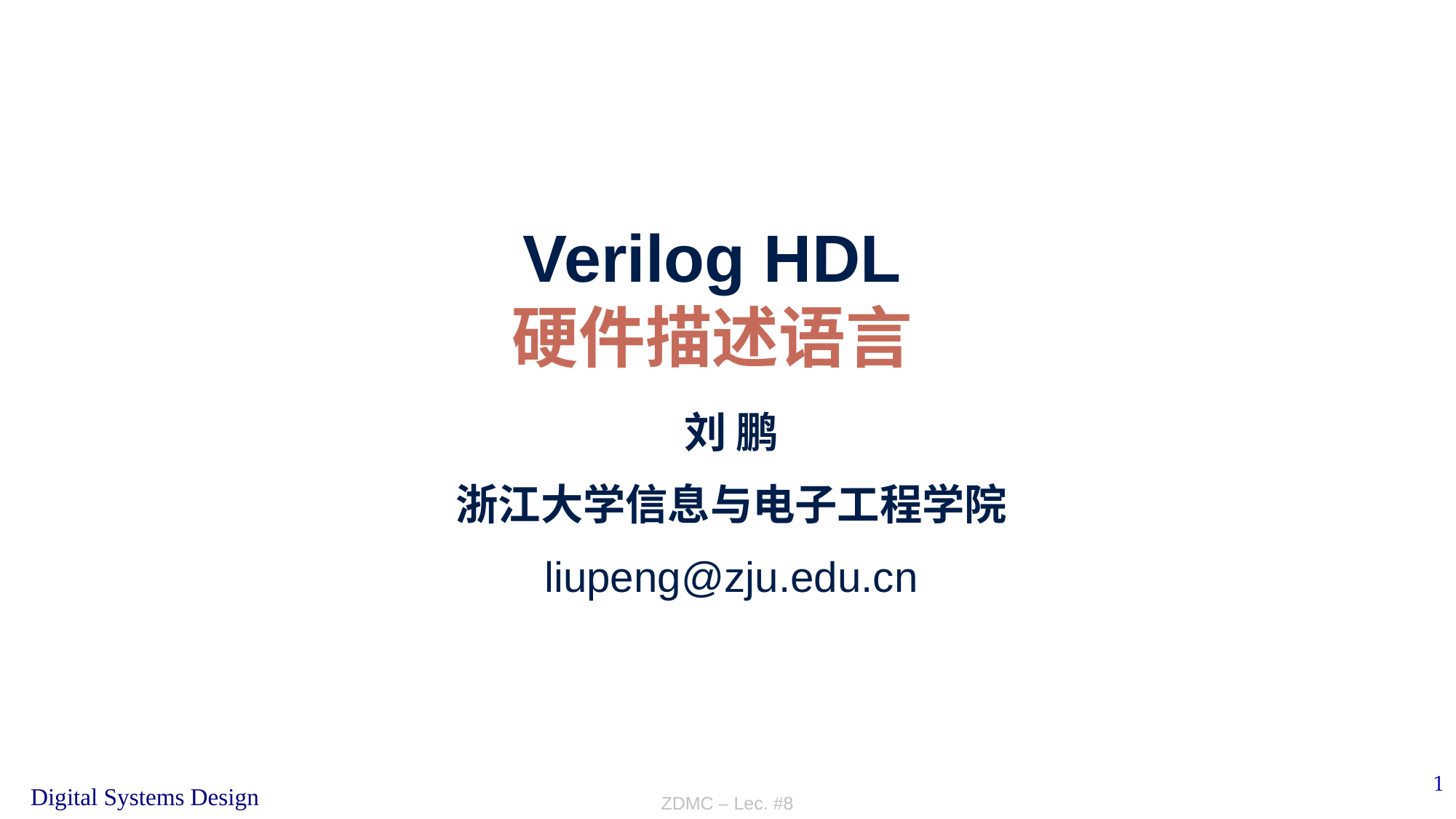

# Verilog HDL 硬件描述语言
刘 鹏
浙江大学信息与电子工程学院
liupeng@zju.edu.cn
ZDMC – Lec. #8
1